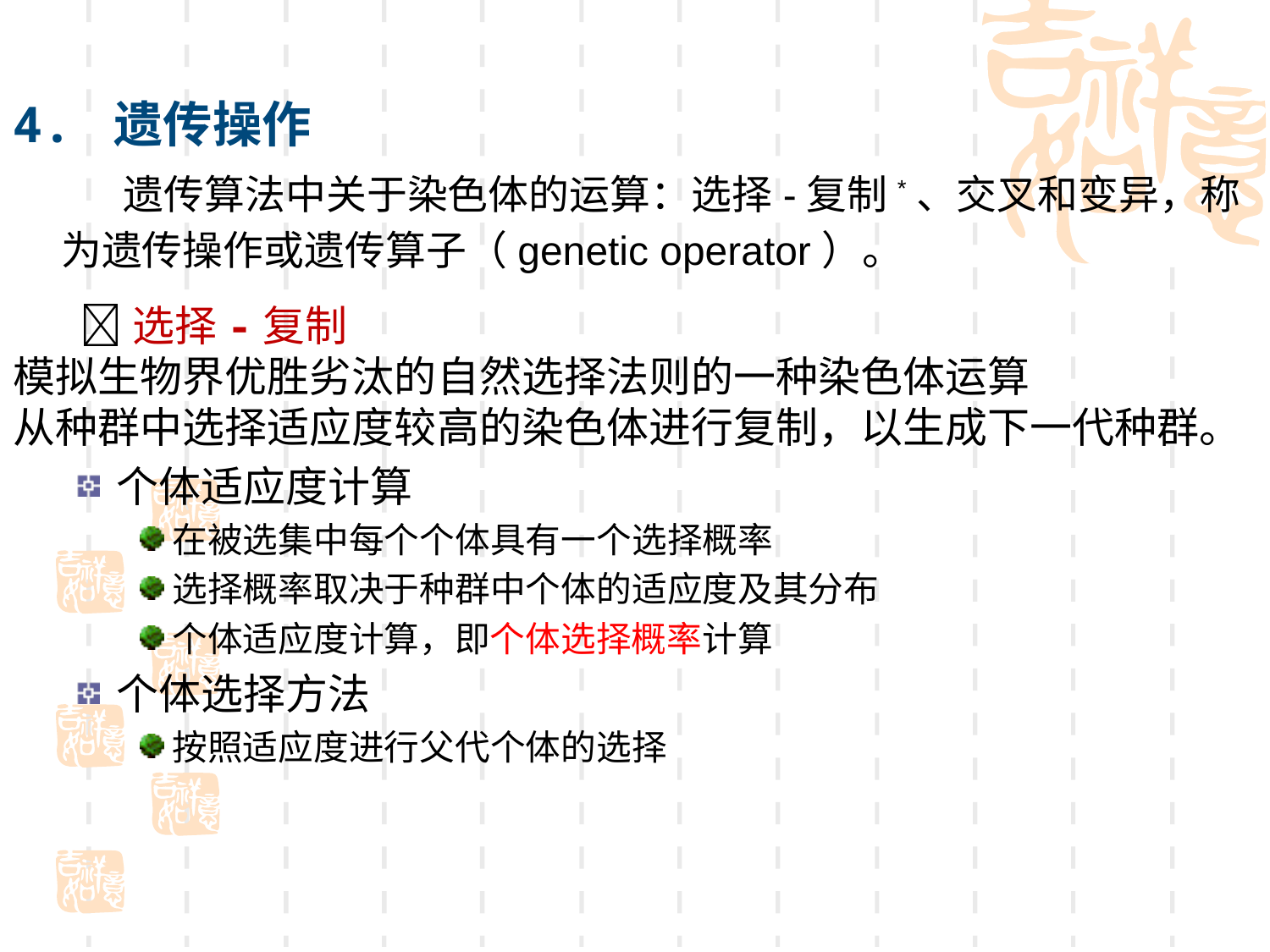

4. 遗传操作
           遗传算法中关于染色体的运算：选择-复制*、交叉和变异，称为遗传操作或遗传算子（genetic operator）。
       ♦选择-复制
模拟生物界优胜劣汰的自然选择法则的一种染色体运算
从种群中选择适应度较高的染色体进行复制，以生成下一代种群。
个体适应度计算
在被选集中每个个体具有一个选择概率
选择概率取决于种群中个体的适应度及其分布
个体适应度计算，即个体选择概率计算
个体选择方法
按照适应度进行父代个体的选择

选择概率P(xi)的计算公式为